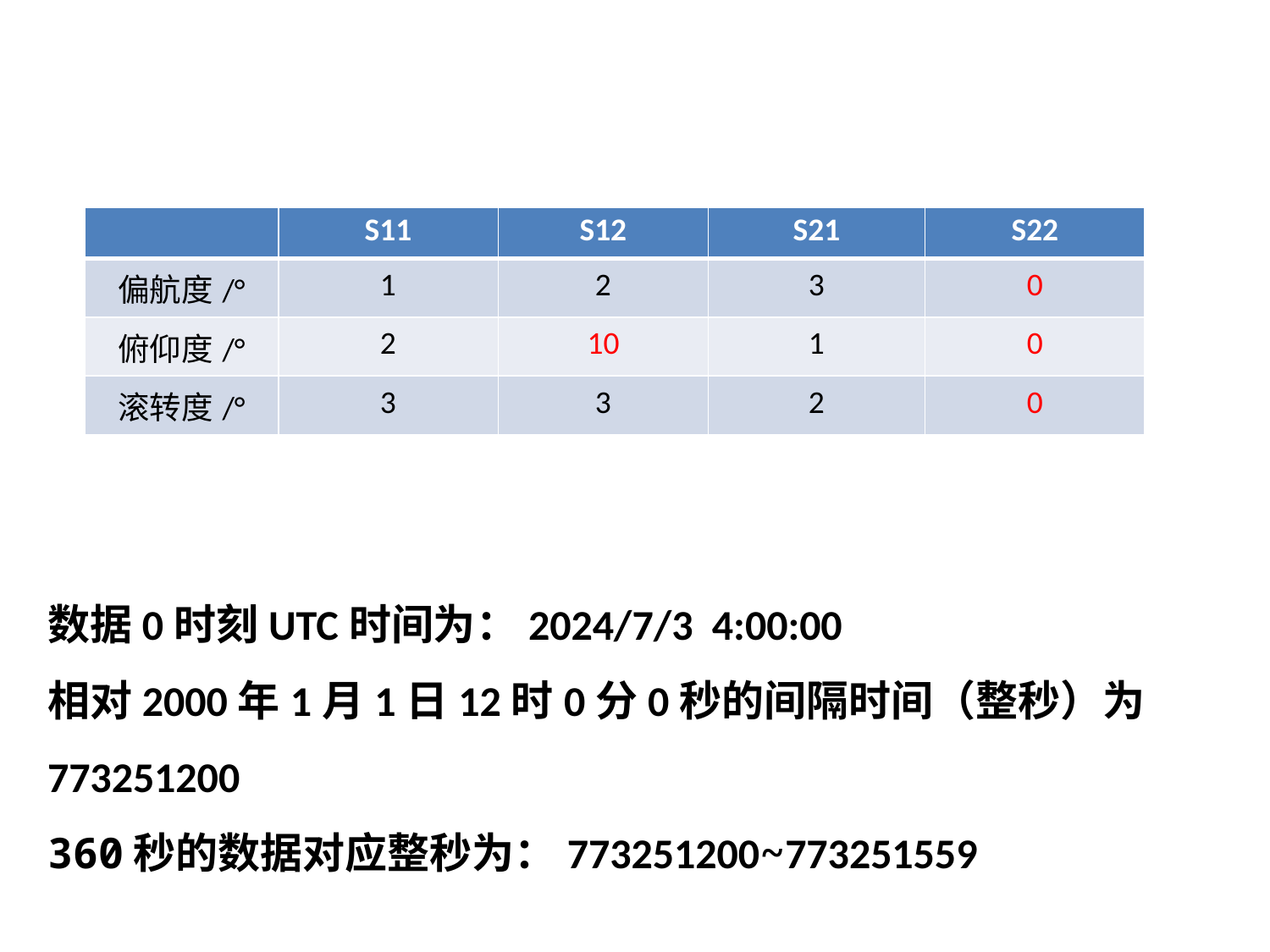

|  | S11 | S12 | S21 | S22 |
| --- | --- | --- | --- | --- |
| 偏航度/° | 1 | 2 | 3 | 0 |
| 俯仰度/° | 2 | 10 | 1 | 0 |
| 滚转度/° | 3 | 3 | 2 | 0 |
数据0时刻UTC时间为：2024/7/3  4:00:00
相对2000年1月1日12时0分0秒的间隔时间（整秒）为773251200
360秒的数据对应整秒为：773251200~773251559